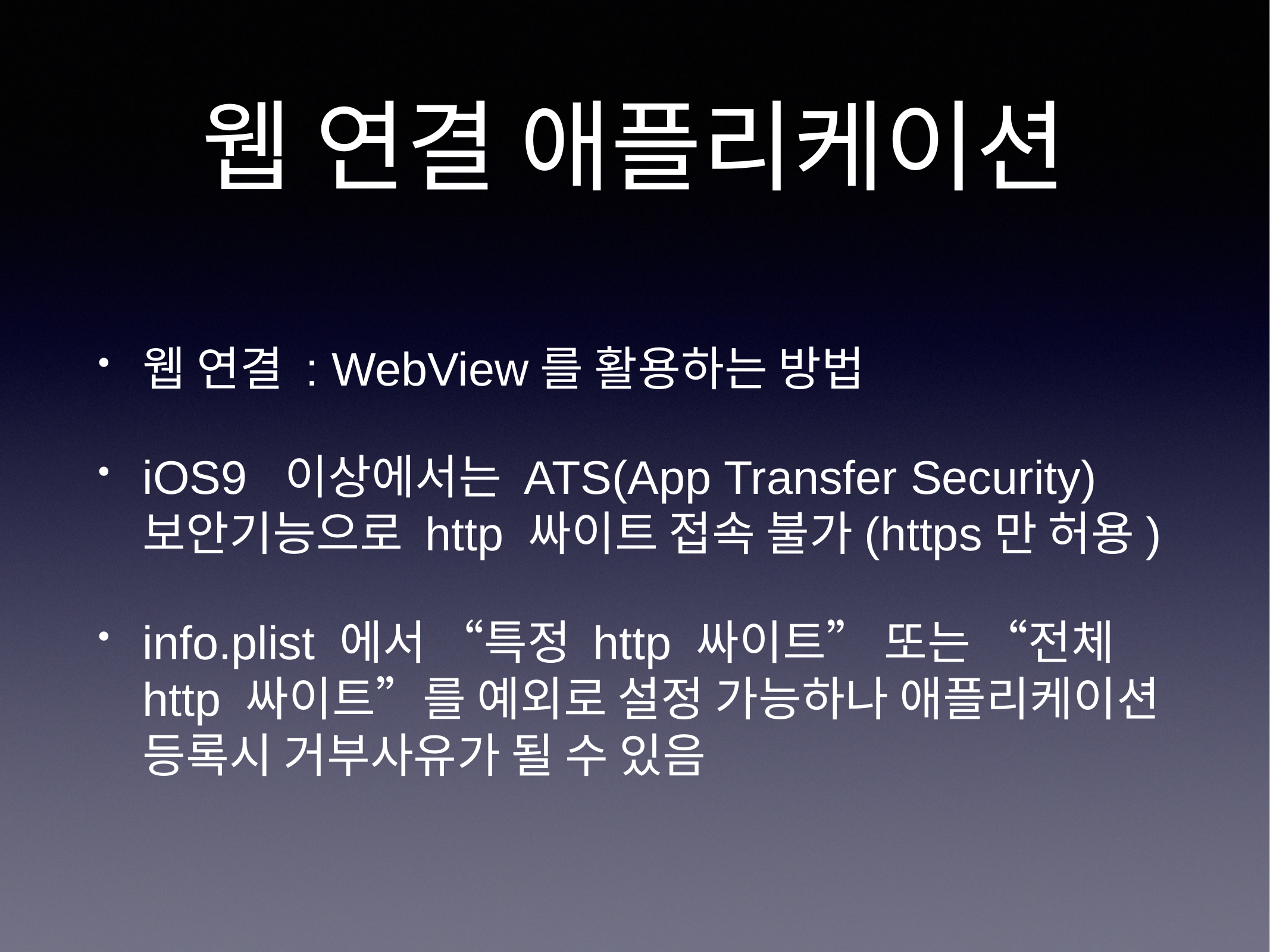

# 웹 연결 애플리케이션
웹 연결 : WebView를 활용하는 방법
iOS9  이상에서는 ATS(App Transfer Security)
보안기능으로 http 싸이트 접속 불가(https만 허용)
info.plist 에서 “특정 http 싸이트” 또는 “전체 http 싸이트”를 예외로 설정 가능하나 애플리케이션 등록시 거부사유가 될 수 있음